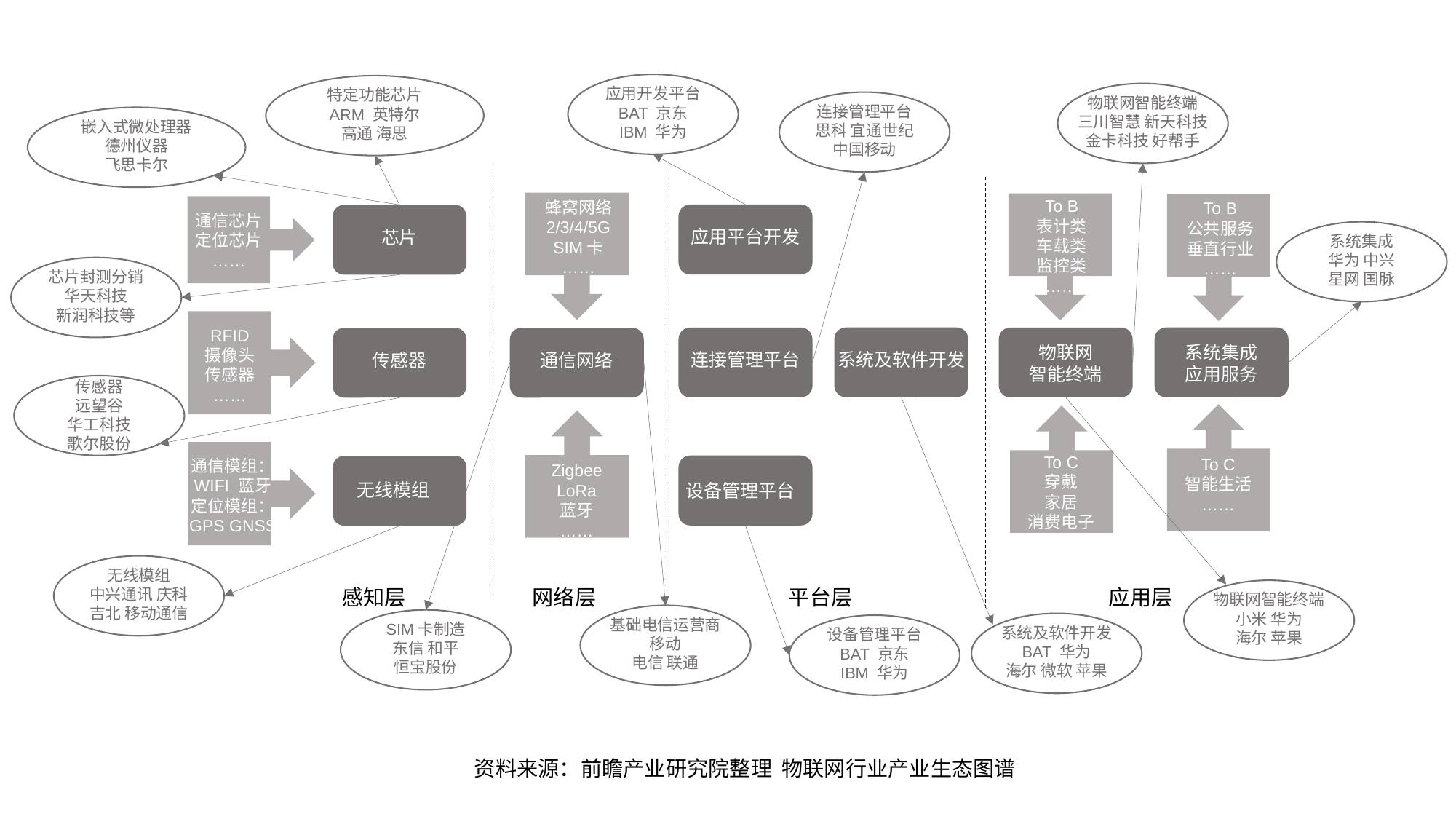

应用开发平台
BAT 京东
IBM 华为

特定功能芯片
ARM 英特尔
高通 海思

物联网智能终端
三川智慧 新天科技
金卡科技 好帮手

连接管理平台
思科 宜通世纪
中国移动

嵌入式微处理器
德州仪器
飞思卡尔

通信芯片
定位芯片
……
To B
表计类
车载类
监控类
……

蜂窝网络
2/3/4/5G
SIM卡
……

应用平台开发

芯片

To B
公共服务
垂直行业
……

系统集成
华为 中兴
星网 国脉

芯片封测分销
华天科技
新润科技等

RFID
摄像头
传感器
……

系统及软件开发

系统集成
应用服务

连接管理平台

物联网
智能终端

传感器

通信网络
传感器
远望谷
华工科技
歌尔股份

To C
智能生活
……

Zigbee
LoRa
蓝牙
……
To C
穿戴
家居
消费电子
……

通信模组：
WIFI 蓝牙
定位模组：
GPS GNSS

设备管理平台

无线模组

无线模组
中兴通讯 庆科
吉北 移动通信
感知层
网络层
平台层
应用层

物联网智能终端
小米 华为
海尔 苹果

基础电信运营商
移动
电信 联通

SIM卡制造
东信 和平
恒宝股份

系统及软件开发
BAT 华为
海尔 微软 苹果

设备管理平台
BAT 京东
IBM 华为
资料来源：前瞻产业研究院整理  物联网行业产业生态图谱